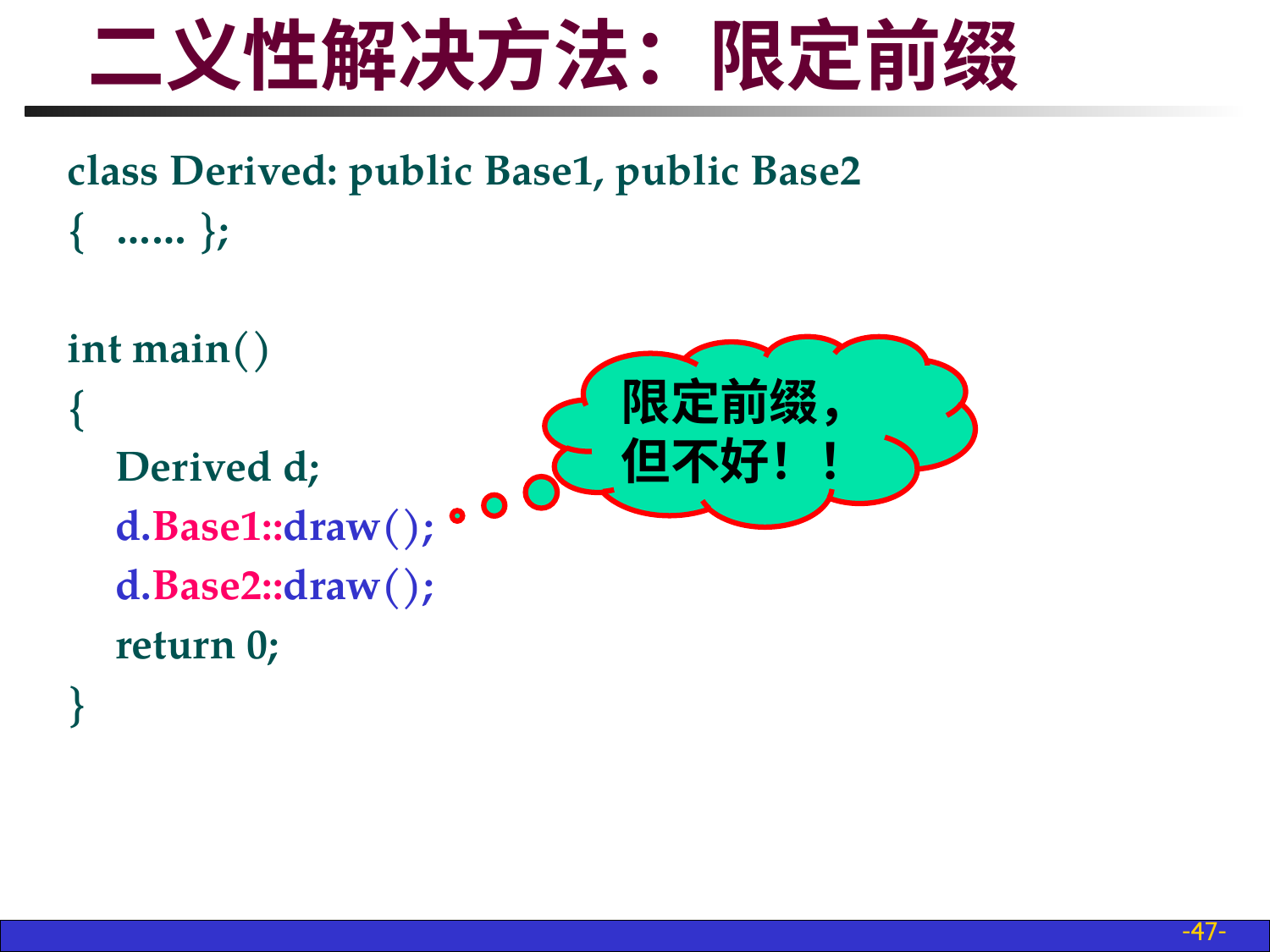

# 二义性解决方法：限定前缀
class Derived: public Base1, public Base2
{	…… };

int main()
{
	Derived d;
	d.Base1::draw();
	d.Base2::draw();
	return 0;
}
限定前缀，但不好！！
-47-